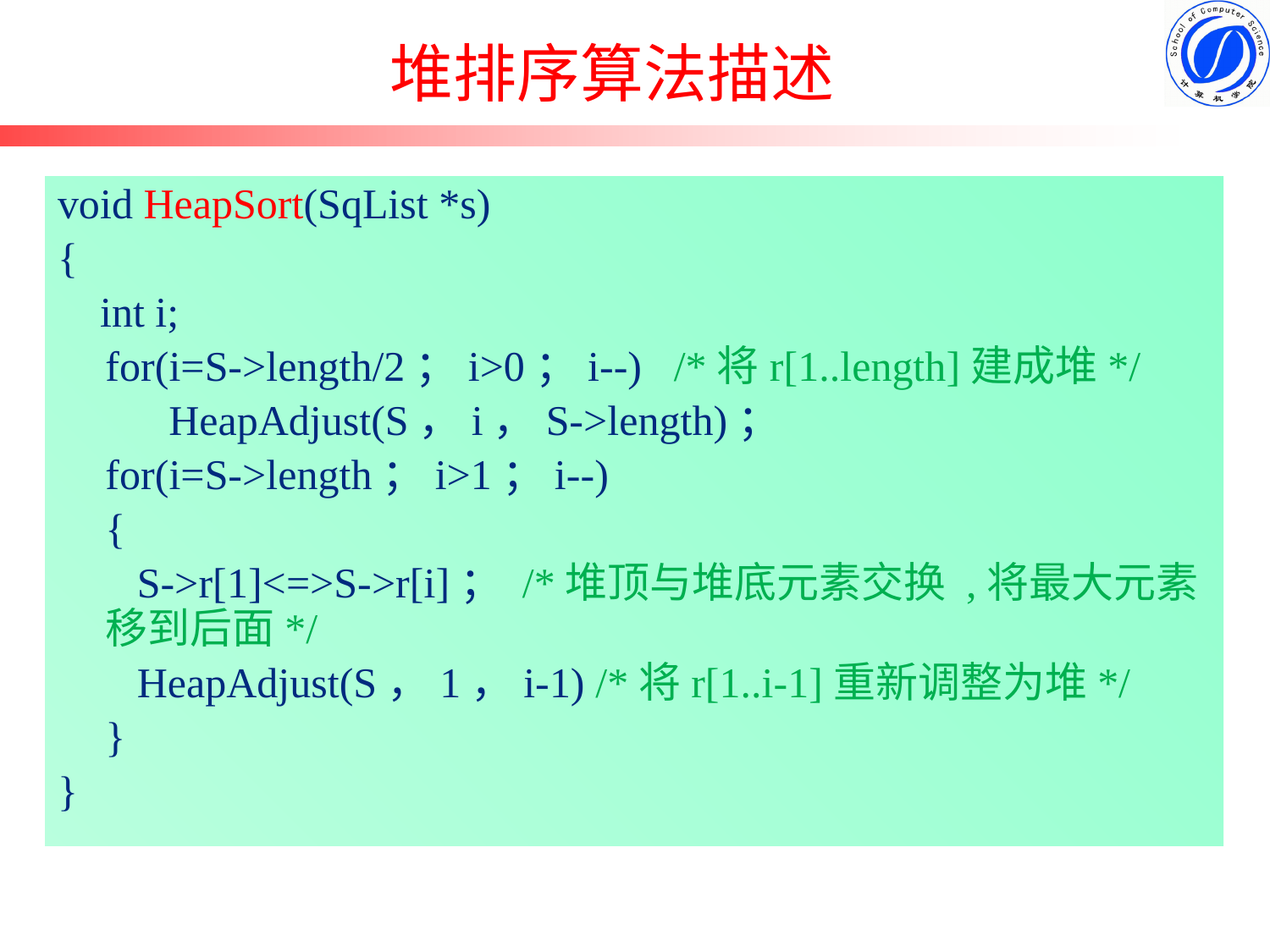

堆排序算法描述
void HeapSort(SqList *s)
{
    int i;
	for(i=S->length/2；i>0；i--)   /*将r[1..length]建成堆*/
	      HeapAdjust(S，i，S->length)；
	for(i=S->length；i>1；i--)
	{
	   S->r[1]<=>S->r[i]； /*堆顶与堆底元素交换 ,将最大元素移到后面*/
	   HeapAdjust(S，1，i-1) /*将r[1..i-1]重新调整为堆*/
	}
}